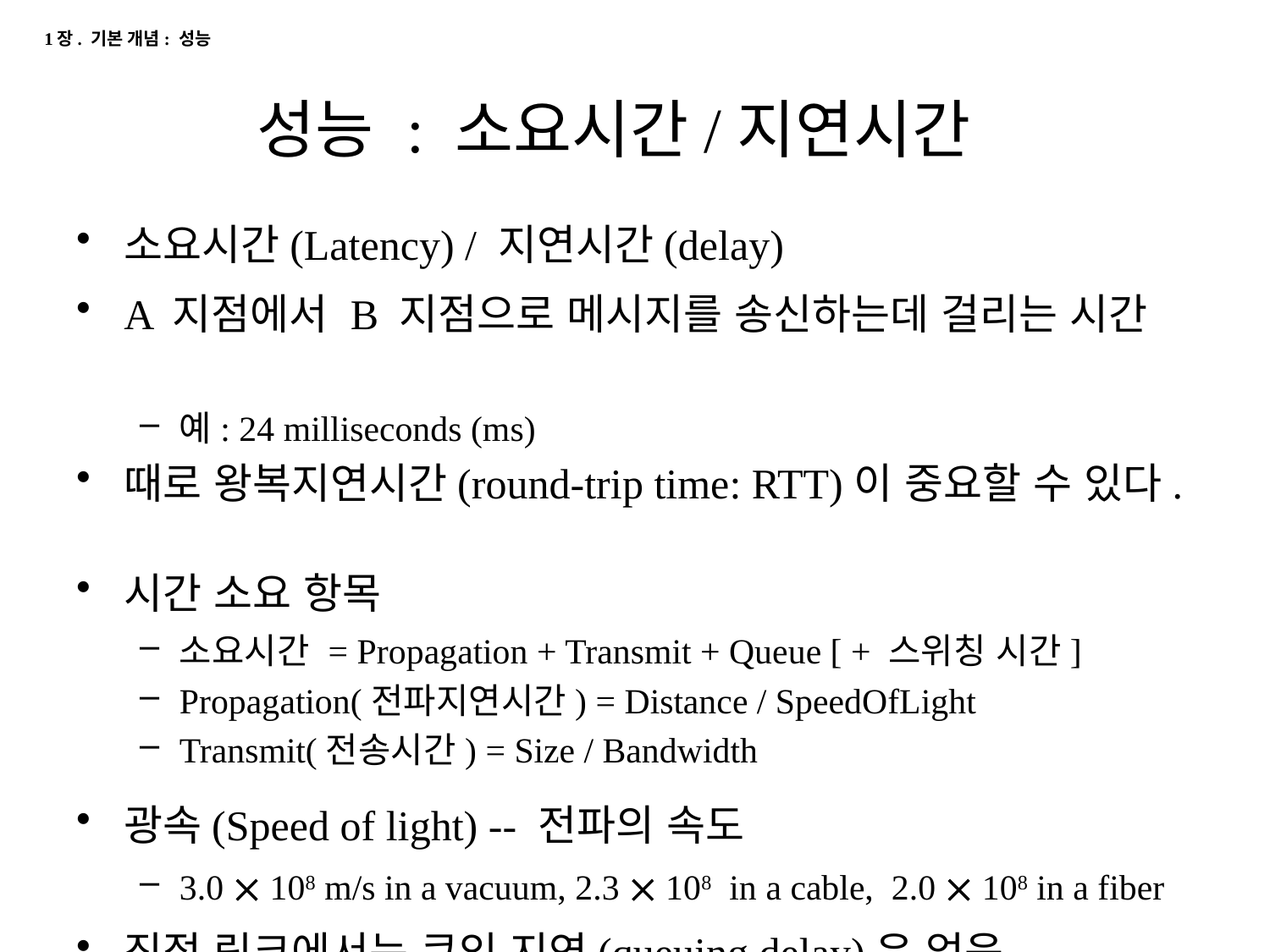

1장. 기본 개념: 성능
# 성능 : 소요시간/지연시간
소요시간(Latency) / 지연시간(delay)
A 지점에서 B 지점으로 메시지를 송신하는데 걸리는 시간
예: 24 milliseconds (ms)
때로 왕복지연시간(round-trip time: RTT)이 중요할 수 있다.
시간 소요 항목
소요시간 = Propagation + Transmit + Queue [ + 스위칭 시간]
Propagation(전파지연시간) = Distance / SpeedOfLight
Transmit(전송시간) = Size / Bandwidth
광속(Speed of light) -- 전파의 속도
3.0 × 108 m/s in a vacuum, 2.3 × 108  in a cable,  2.0 × 108 in a fiber
직접 링크에서는 큐잉 지연(queuing delay)은 없음.